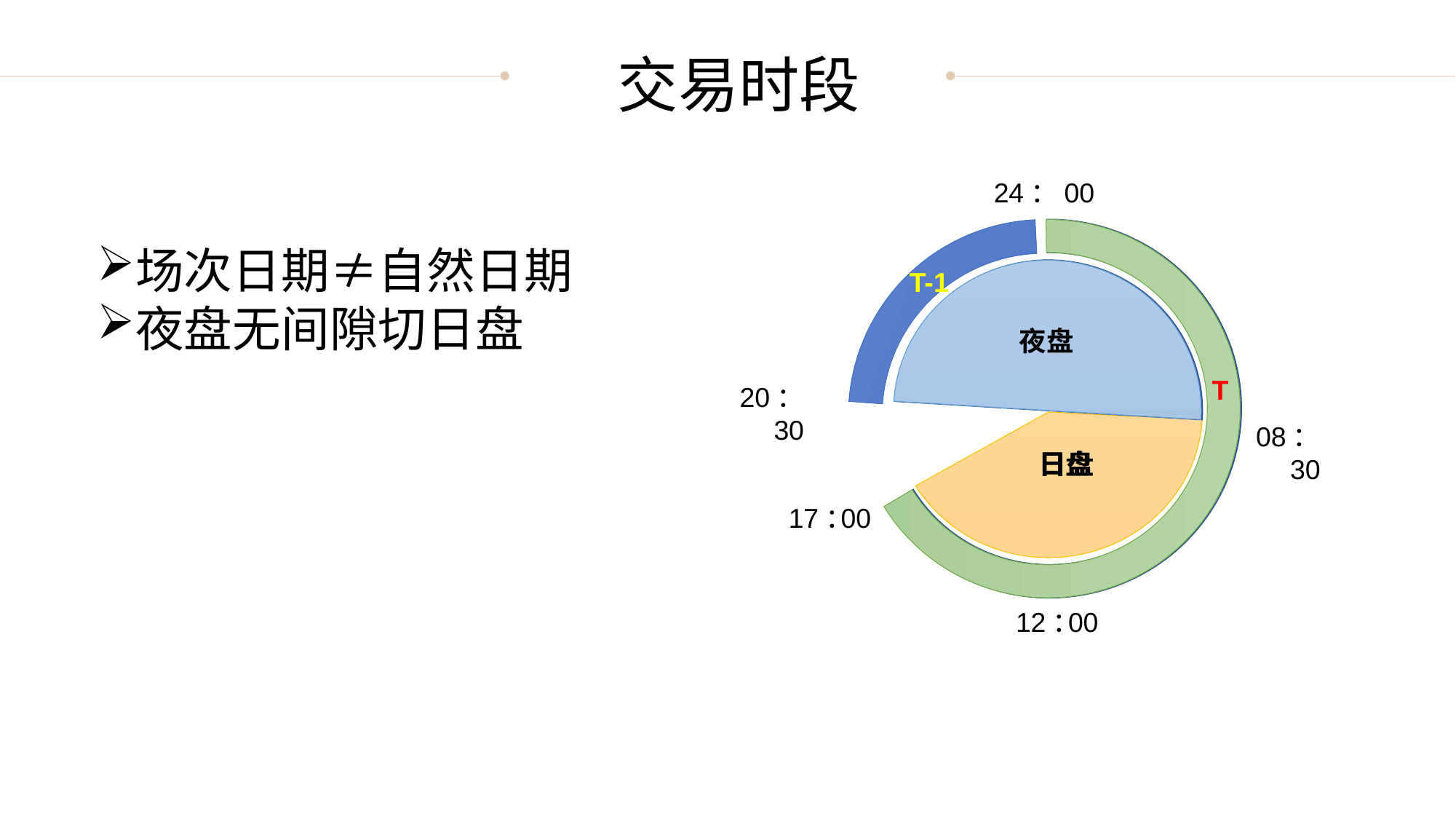

交易时段
24：00

T-1

夜盘
T
08：30
17：
12：

夜盘
T
       00
       00

日盘
日盘
场次日期≠自然日期
夜盘无间隙切日盘
20：30